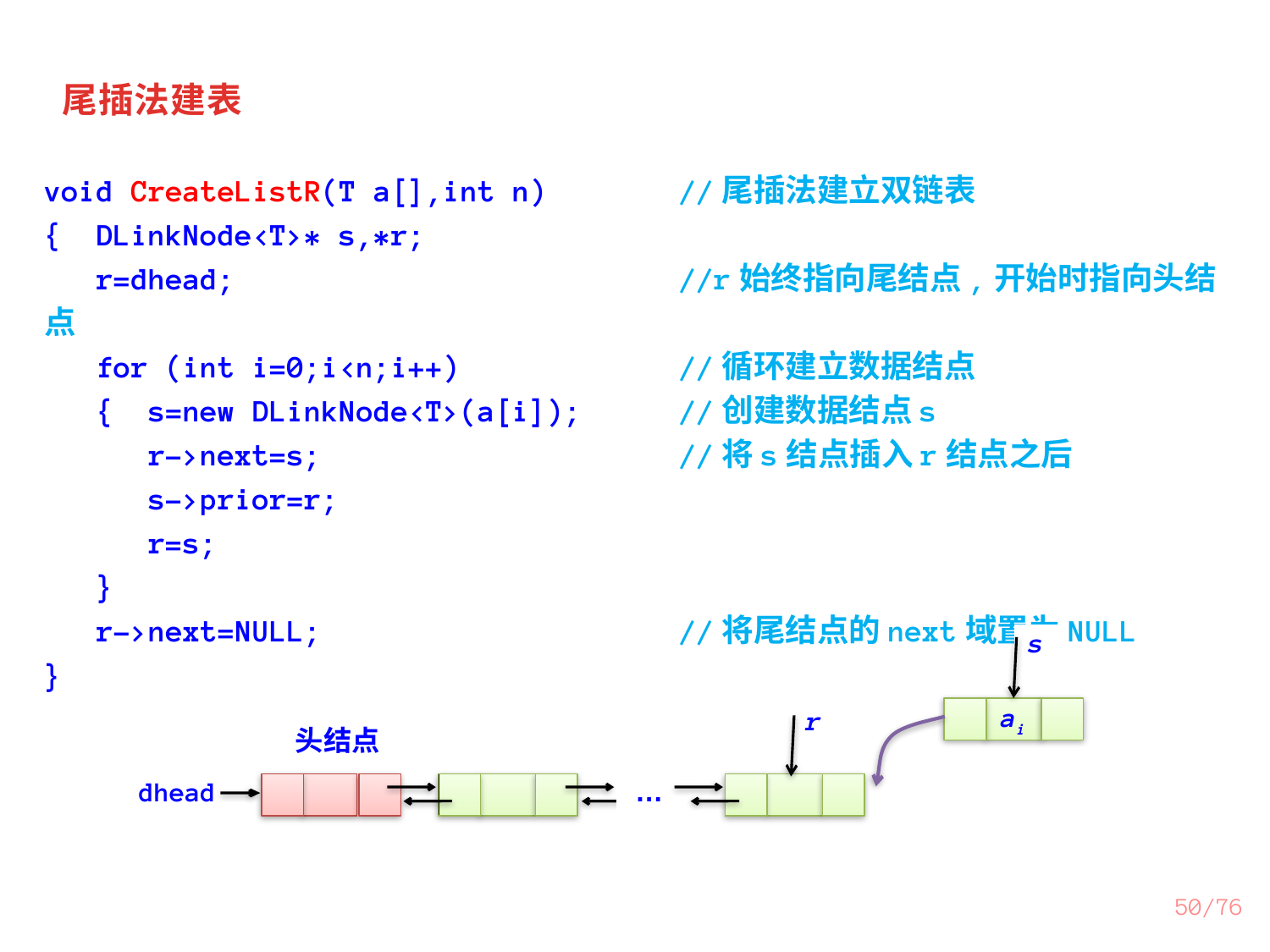

尾插法建表
void CreateListR(T a[],int n)		//尾插法建立双链表
{  DLinkNode<T>* s,*r;
   r=dhead;				//r始终指向尾结点,开始时指向头结点
   for (int i=0;i<n;i++)		//循环建立数据结点
   {  s=new DLinkNode<T>(a[i]);	//创建数据结点s
      r->next=s;			//将s结点插入r结点之后
      s->prior=r;
      r=s;
   }
   r->next=NULL;			//将尾结点的next域置为NULL
}
s

ai

r

头结点
dhead

…

50/76